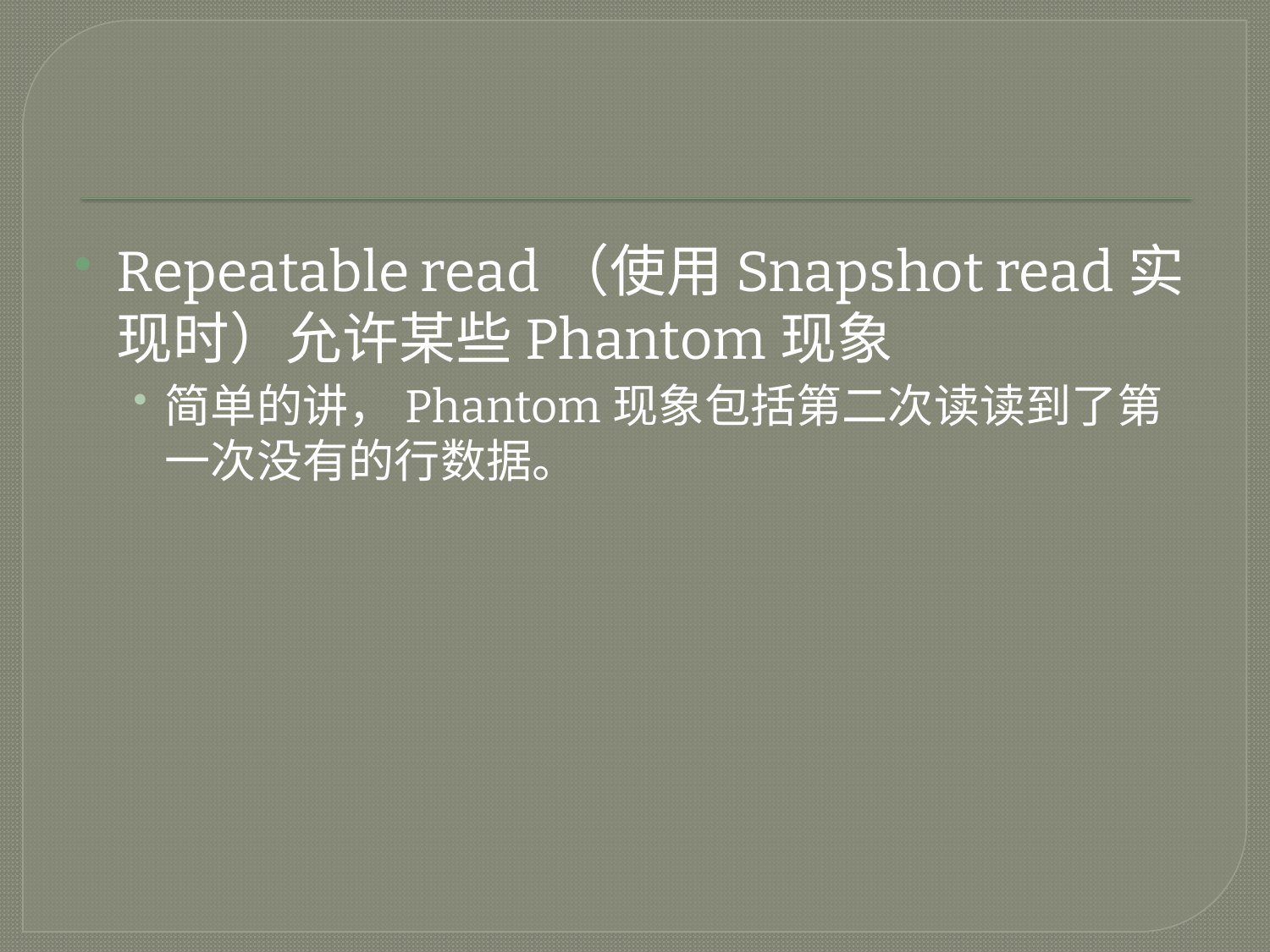

#
Repeatable read（使用Snapshot read实现时）允许某些Phantom现象
简单的讲，Phantom现象包括第二次读读到了第一次没有的行数据。